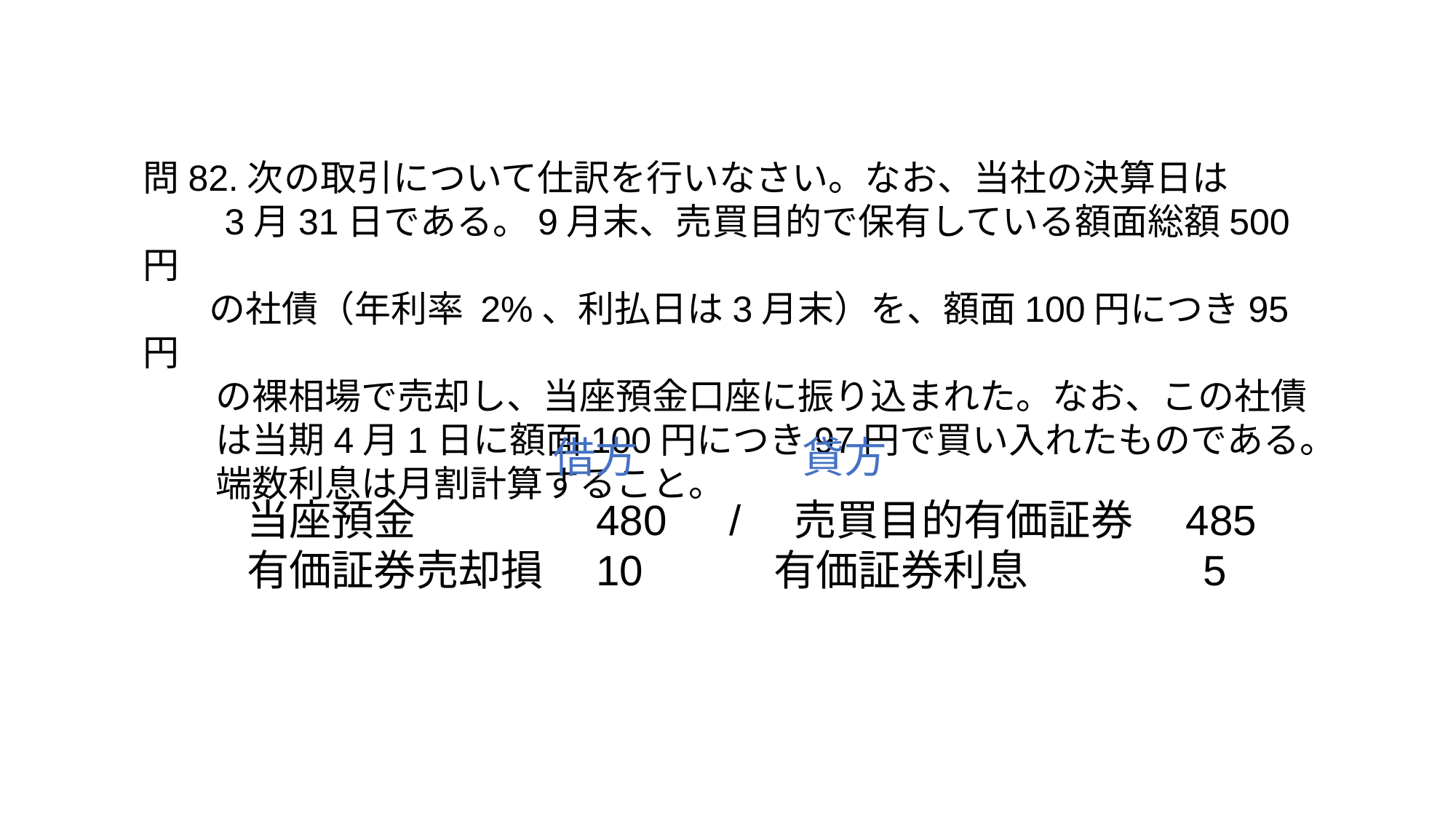

問82.次の取引について仕訳を行いなさい。なお、当社の決算日は
　　3月31日である。9月末、売買目的で保有している額面総額500円
       の社債（年利率 2%、利払日は3月末）を、額面100円につき95円
　　の裸相場で売却し、当座預金口座に振り込まれた。なお、この社債
　　は当期4月1日に額面100円につき97円で買い入れたものである。
　　端数利息は月割計算すること。
借方
貸方
当座預金　　　　480　/　売買目的有価証券　485
有価証券売却損　10     　  有価証券利息　　　    5